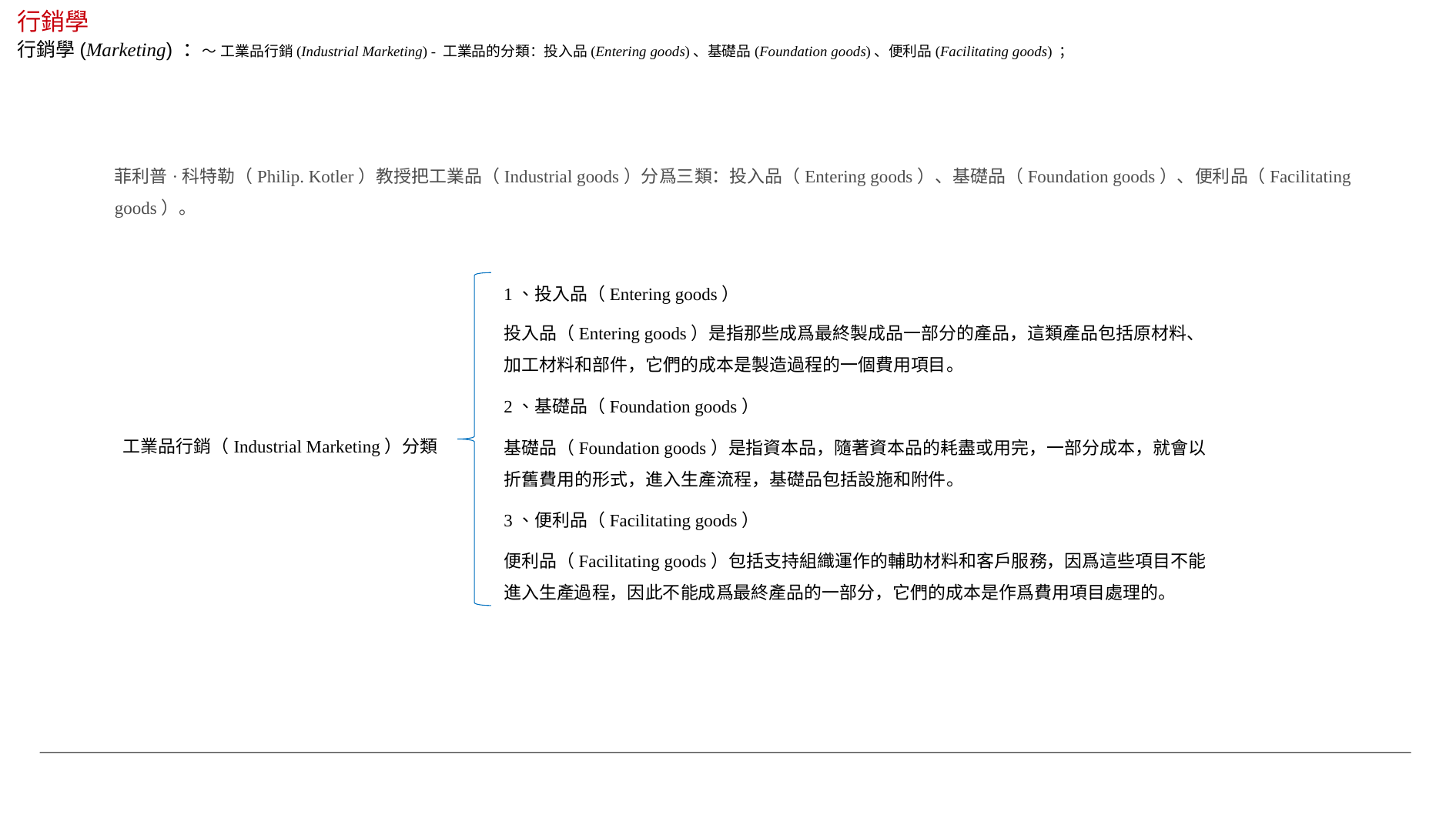

行銷學
行銷學(Marketing) ：～ 工業品行銷(Industrial Marketing) - 工業品的分類：投入品(Entering goods)、基礎品(Foundation goods)、便利品(Facilitating goods) ；
菲利普·科特勒（Philip. Kotler）教授把工業品（Industrial goods）分爲三類：投入品（Entering goods）、基礎品（Foundation goods）、便利品（Facilitating goods）。
1、投入品（Entering goods）

投入品（Entering goods）是指那些成爲最終製成品一部分的產品，這類產品包括原材料、加工材料和部件，它們的成本是製造過程的一個費用項目。
2、基礎品（Foundation goods）
工業品行銷（Industrial Marketing）分類
基礎品（Foundation goods）是指資本品，隨著資本品的耗盡或用完，一部分成本，就會以折舊費用的形式，進入生產流程，基礎品包括設施和附件。
3、便利品（Facilitating goods）
便利品（Facilitating goods）包括支持組織運作的輔助材料和客戶服務，因爲這些項目不能進入生產過程，因此不能成爲最終產品的一部分，它們的成本是作爲費用項目處理的。